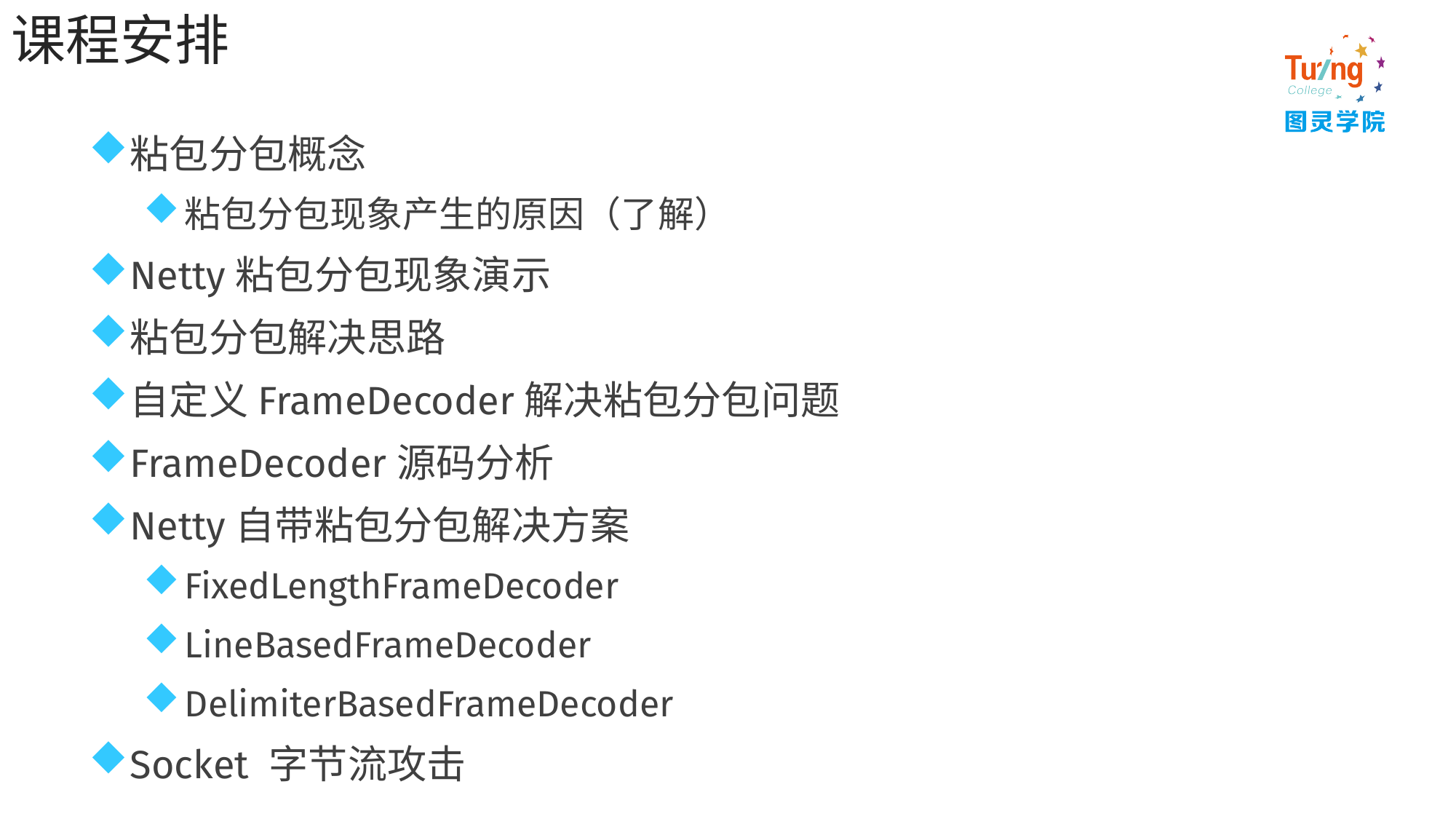

# 课程安排
粘包分包概念
粘包分包现象产生的原因（了解）
Netty粘包分包现象演示
粘包分包解决思路
自定义FrameDecoder解决粘包分包问题
FrameDecoder源码分析
Netty自带粘包分包解决方案
FixedLengthFrameDecoder
LineBasedFrameDecoder
DelimiterBasedFrameDecoder
Socket 字节流攻击